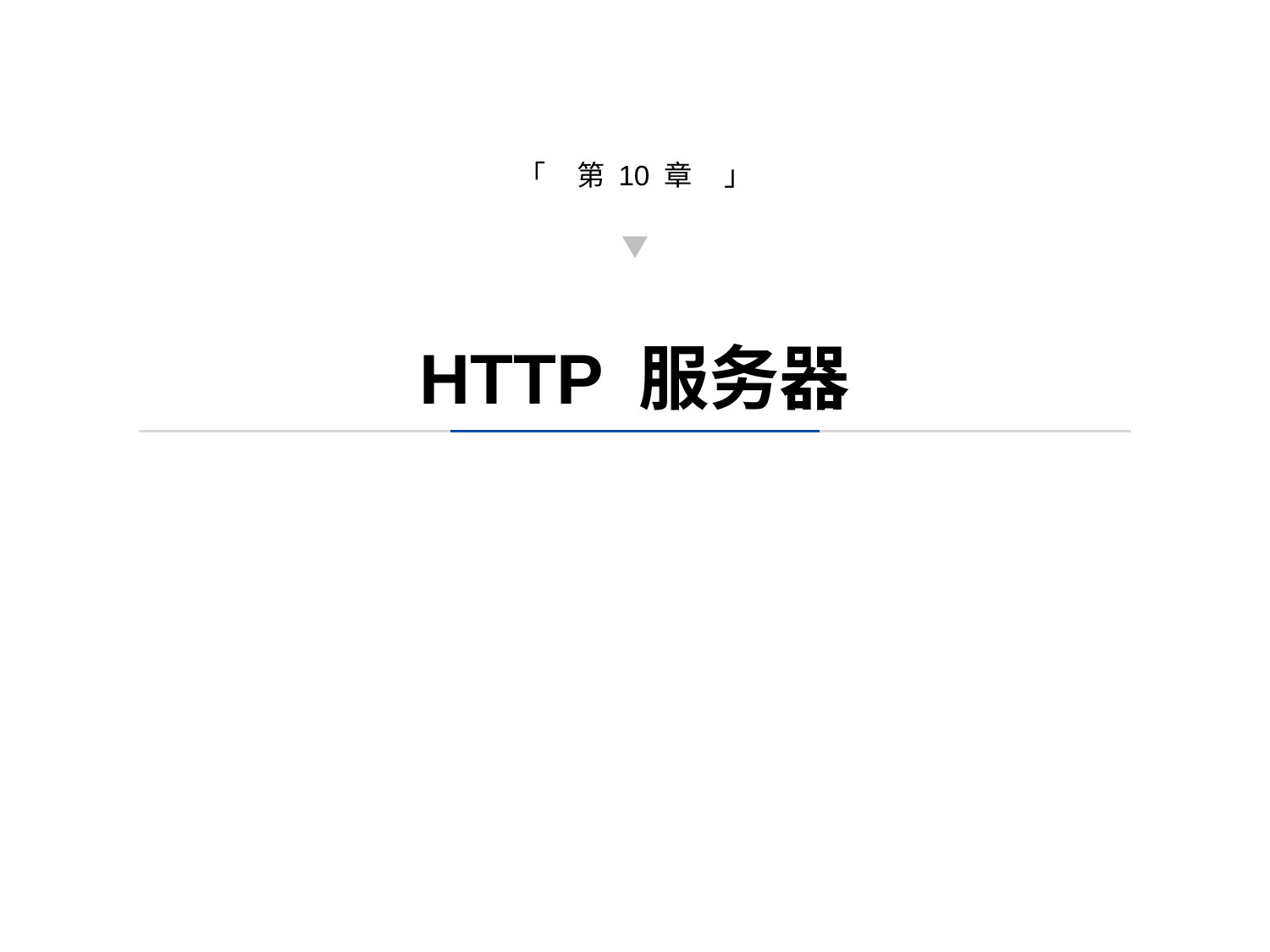

「     第 10 章     」

HTTP 服务器